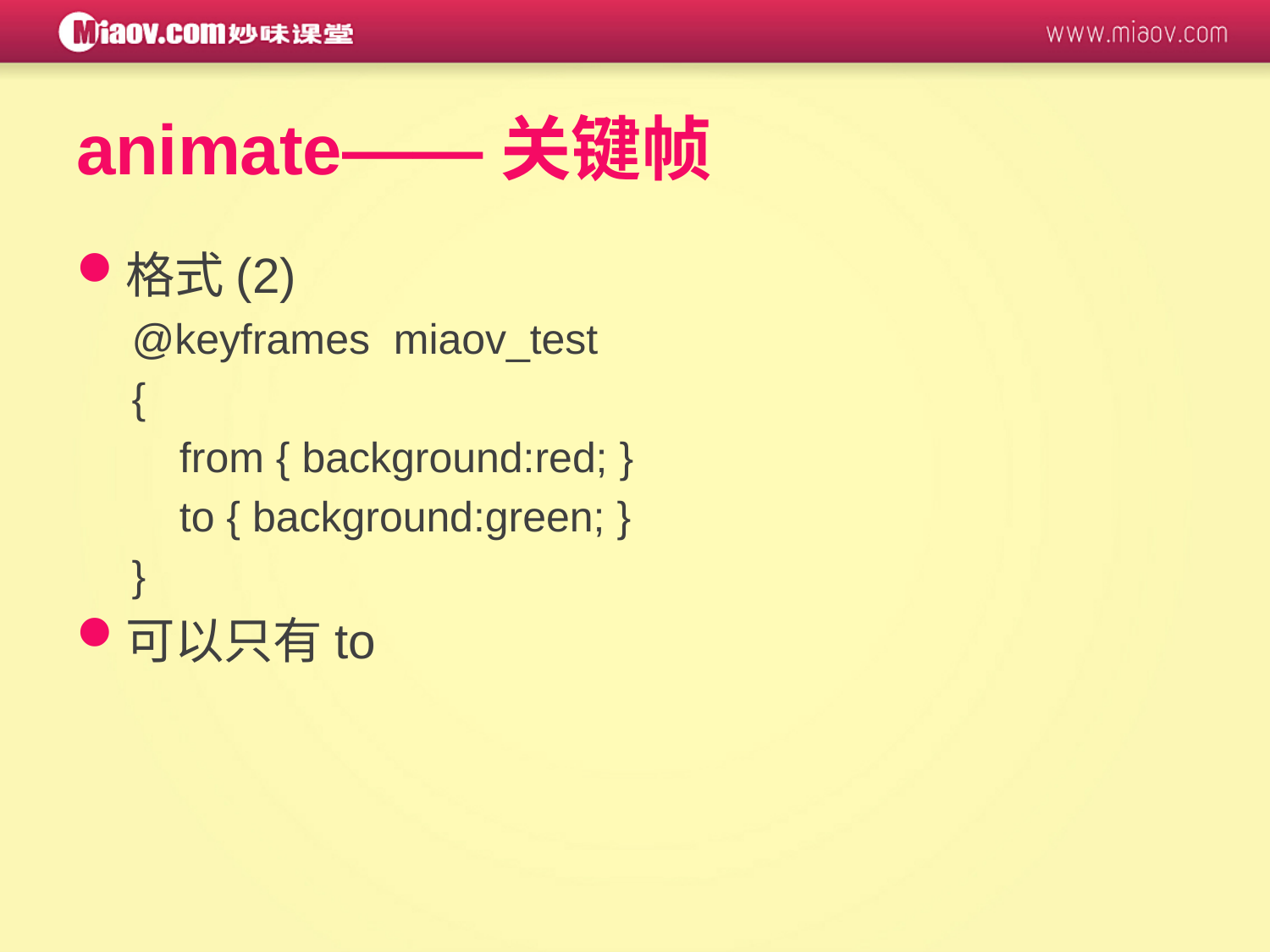

# animate——关键帧
格式(2)
@keyframes  miaov_test
{
	from { background:red; }
	to { background:green; }
}
可以只有to